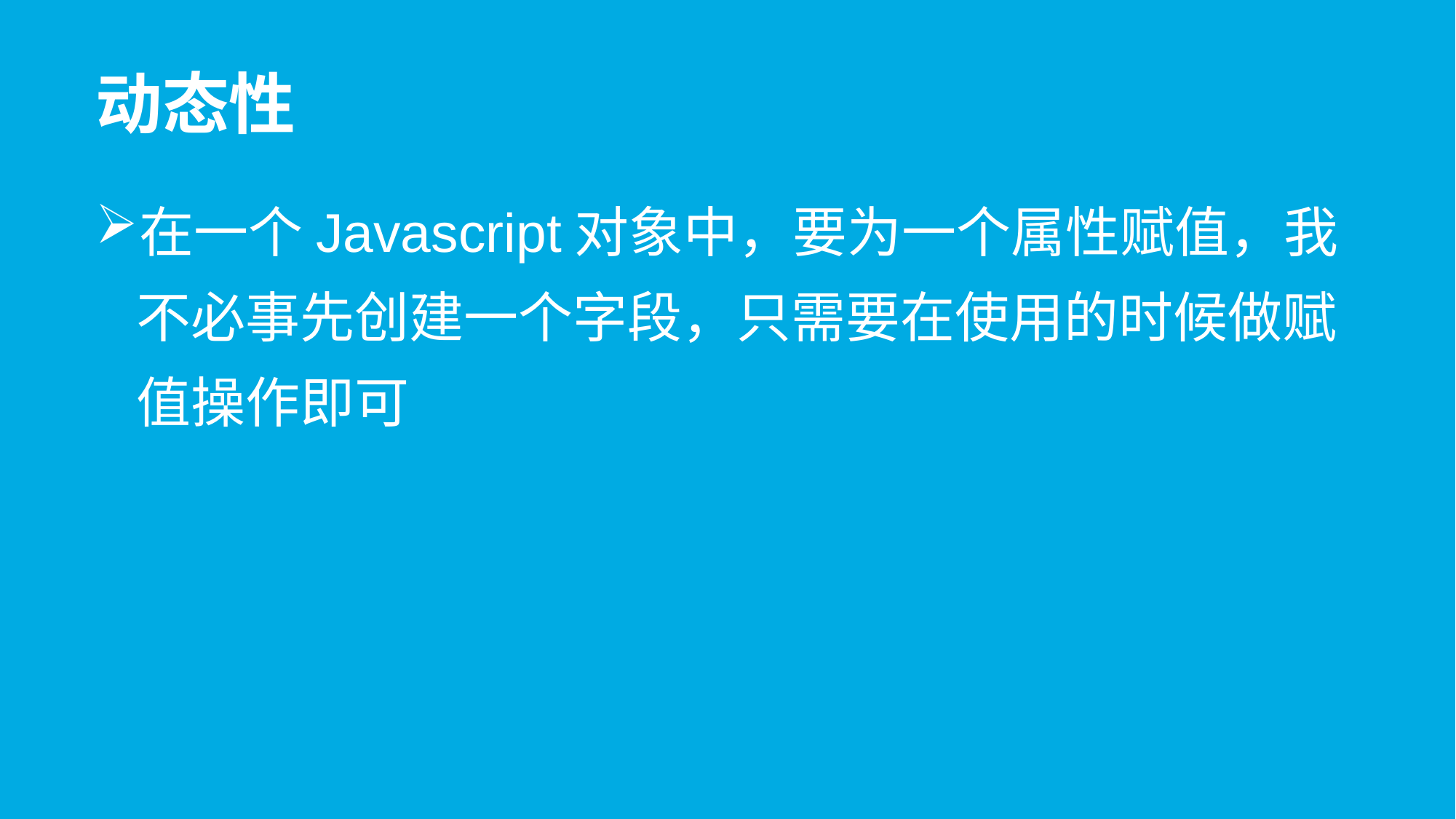

# 动态性
在一个Javascript对象中，要为一个属性赋值，我不必事先创建一个字段，只需要在使用的时候做赋值操作即可